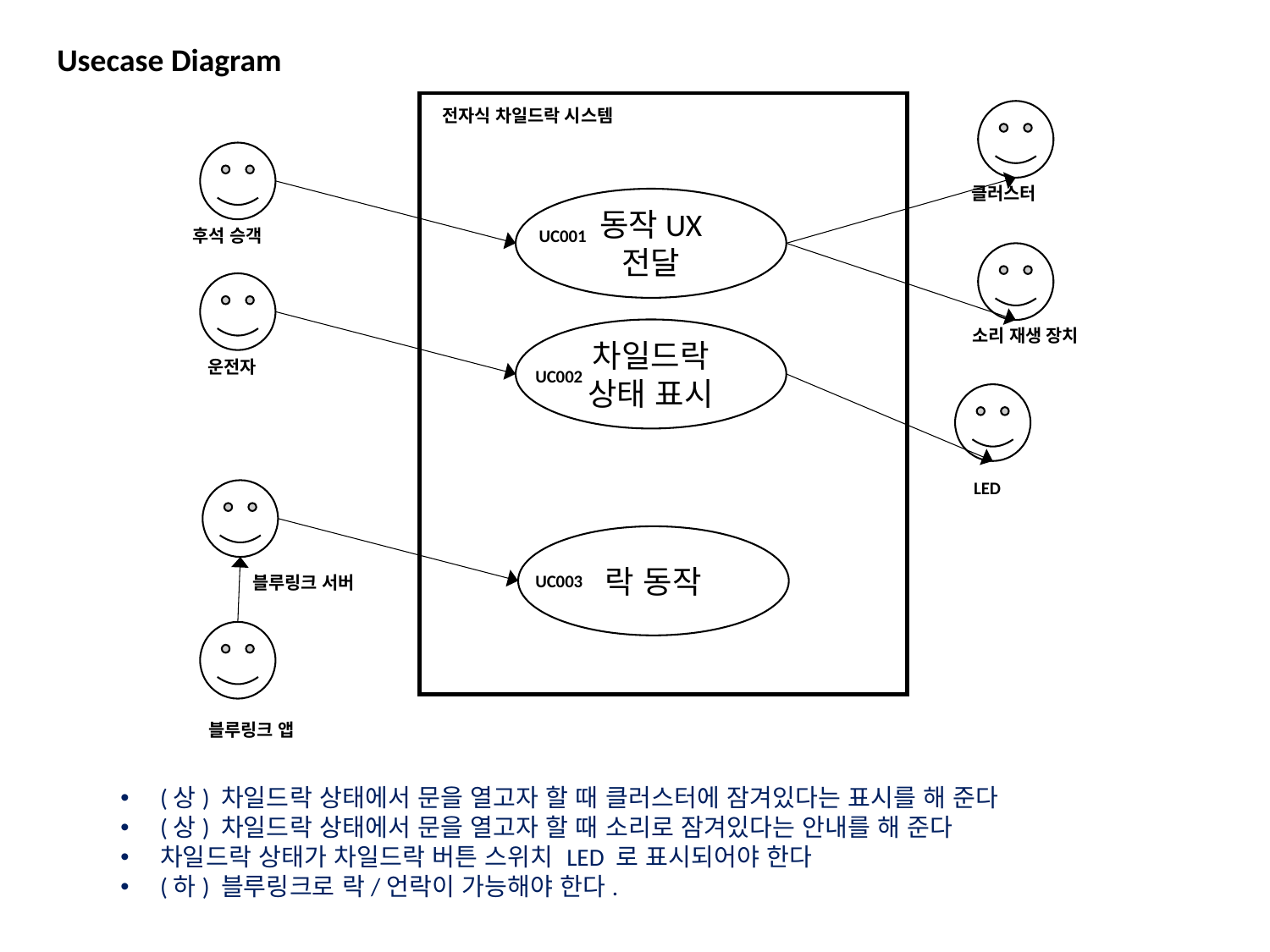

Usecase Diagram

전자식 차일드락 시스템

클러스터
동작UX 전달
후석 승객
UC001

소리 재생 장치
차일드락 상태 표시
운전자
UC002

LED

락 동작
UC003
블루링크 서버

블루링크 앱
(상) 차일드락 상태에서 문을 열고자 할 때 클러스터에 잠겨있다는 표시를 해 준다
(상) 차일드락 상태에서 문을 열고자 할 때 소리로 잠겨있다는 안내를 해 준다
차일드락 상태가 차일드락 버튼 스위치 LED 로 표시되어야 한다
(하) 블루링크로 락/언락이 가능해야 한다.